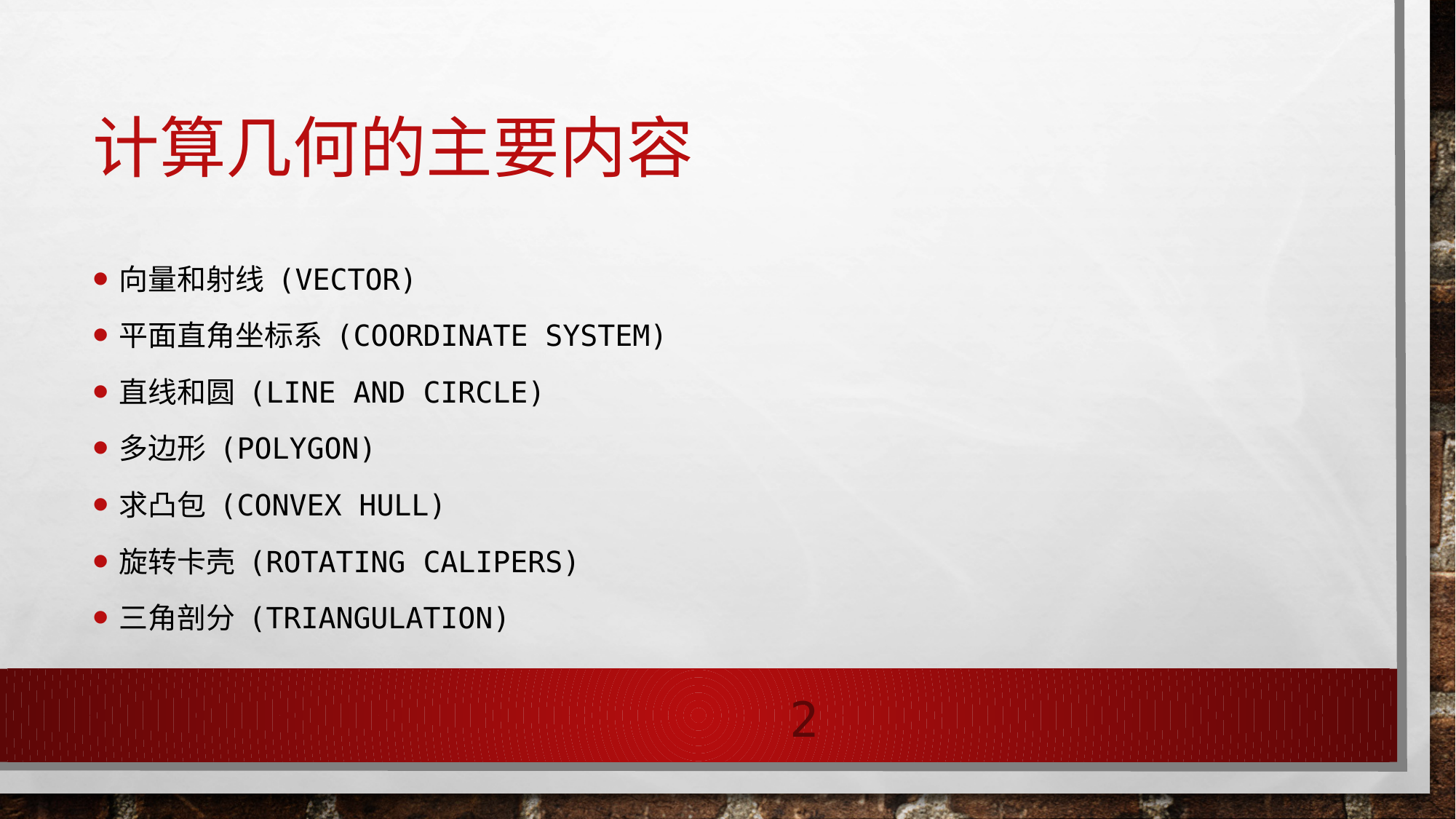

# 计算几何的主要内容
向量和射线 (vector)
平面直角坐标系 (coordinate system)
直线和圆 (line and circle)
多边形 (Polygon)
求凸包 (Convex hull)
旋转卡壳 (Rotating calipers)
三角剖分 (Triangulation)
2